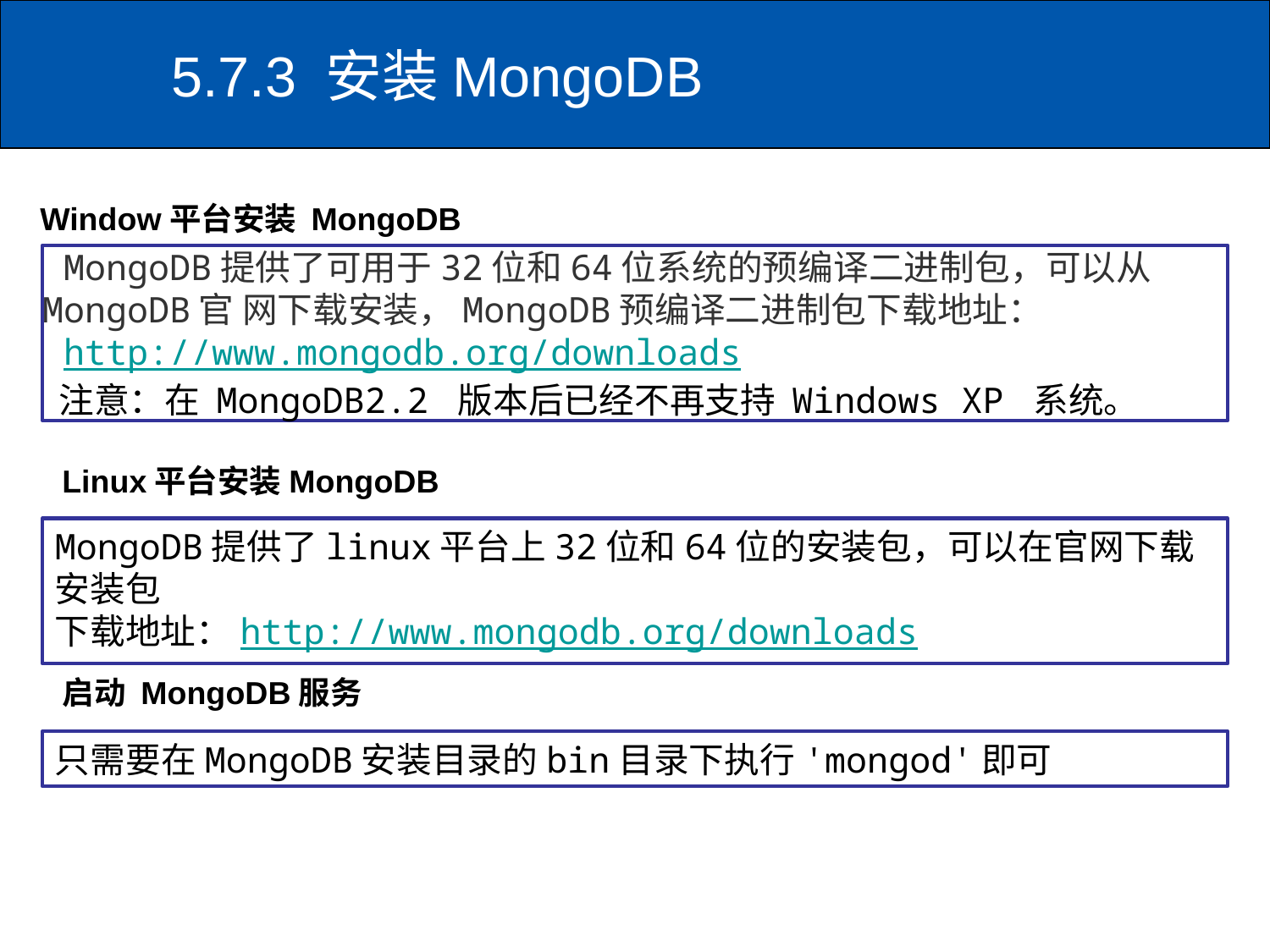

5.7.3 安装MongoDB
Window平台安装 MongoDB
 MongoDB提供了可用于32位和64位系统的预编译二进制包，可以从MongoDB官 网下载安装，MongoDB预编译二进制包下载地址：
 http://www.mongodb.org/downloads
 注意：在 MongoDB2.2 版本后已经不再支持 Windows XP 系统。
Linux平台安装MongoDB
MongoDB提供了linux平台上32位和64位的安装包，可以在官网下载安装包
下载地址：http://www.mongodb.org/downloads
启动 MongoDB服务
只需要在MongoDB安装目录的bin目录下执行'mongod'即可